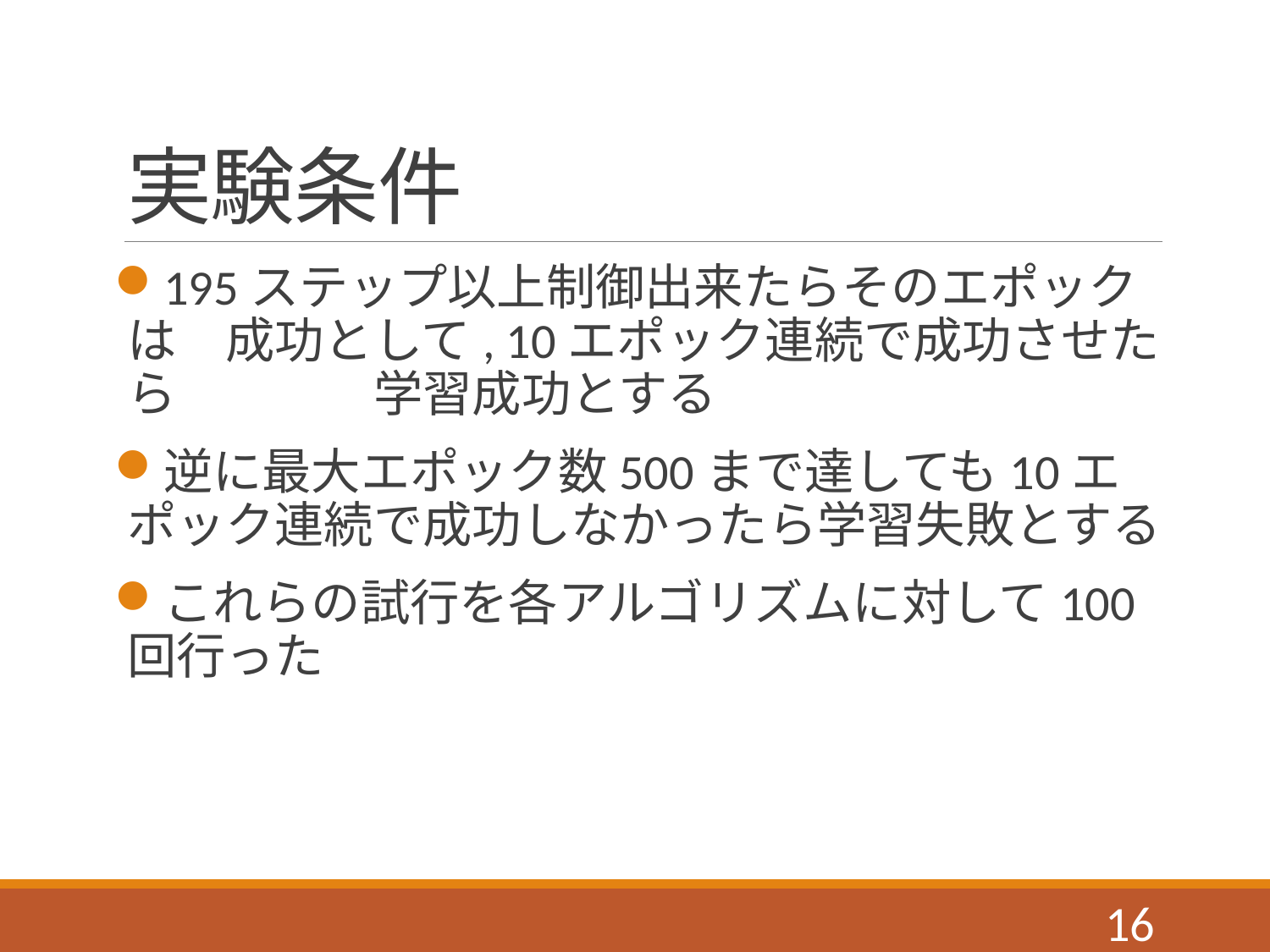

# 実験条件
195ステップ以上制御出来たらそのエポックは　成功として, 10エポック連続で成功させたら　　　　学習成功とする
逆に最大エポック数500まで達しても10エポック連続で成功しなかったら学習失敗とする
これらの試行を各アルゴリズムに対して100回行った

16